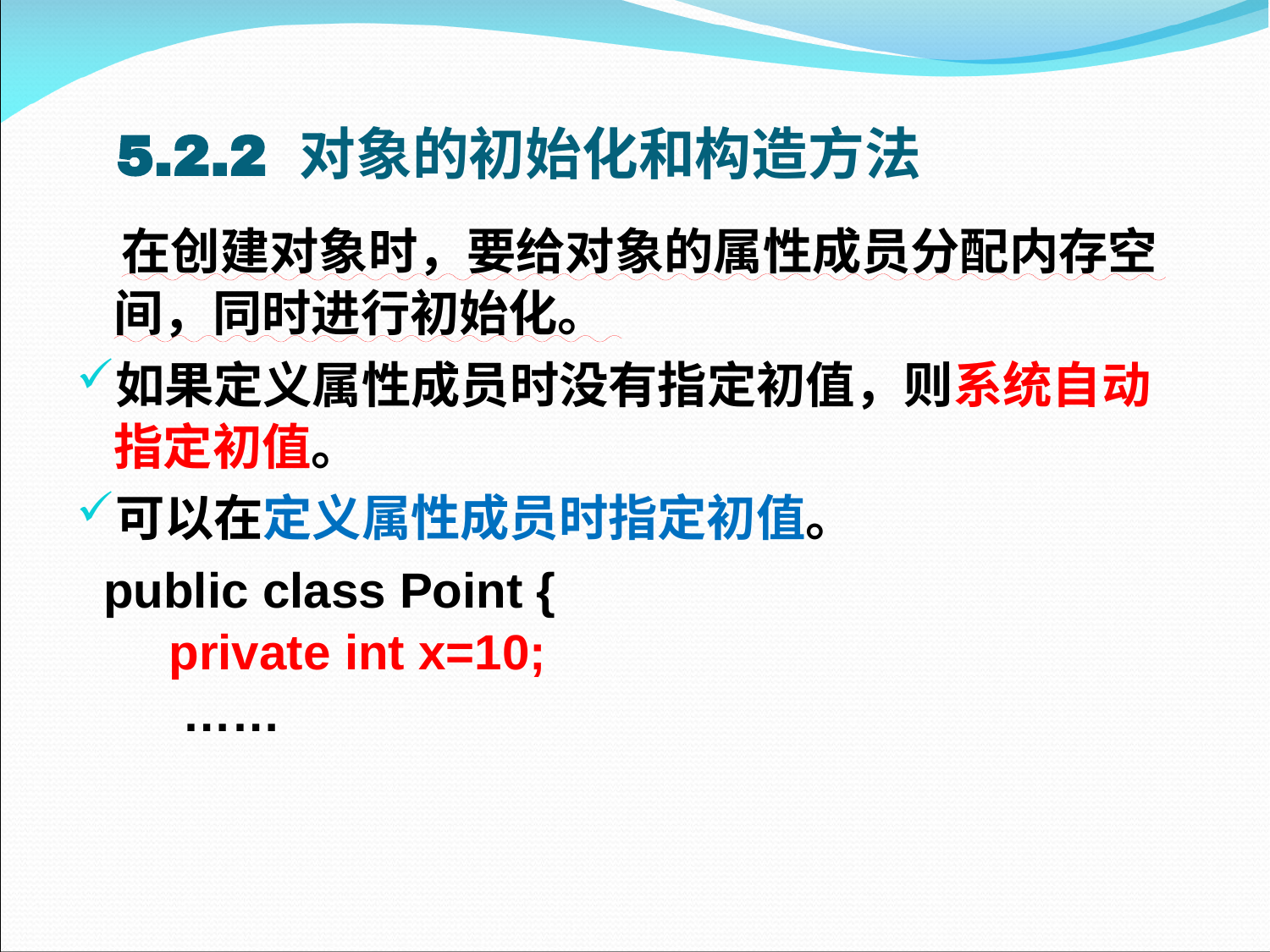

# 5.2.2 对象的初始化和构造方法
   在创建对象时，要给对象的属性成员分配内存空间，同时进行初始化。
如果定义属性成员时没有指定初值，则系统自动指定初值。
可以在定义属性成员时指定初值。
  public class Point {
    private int x=10;
     ……